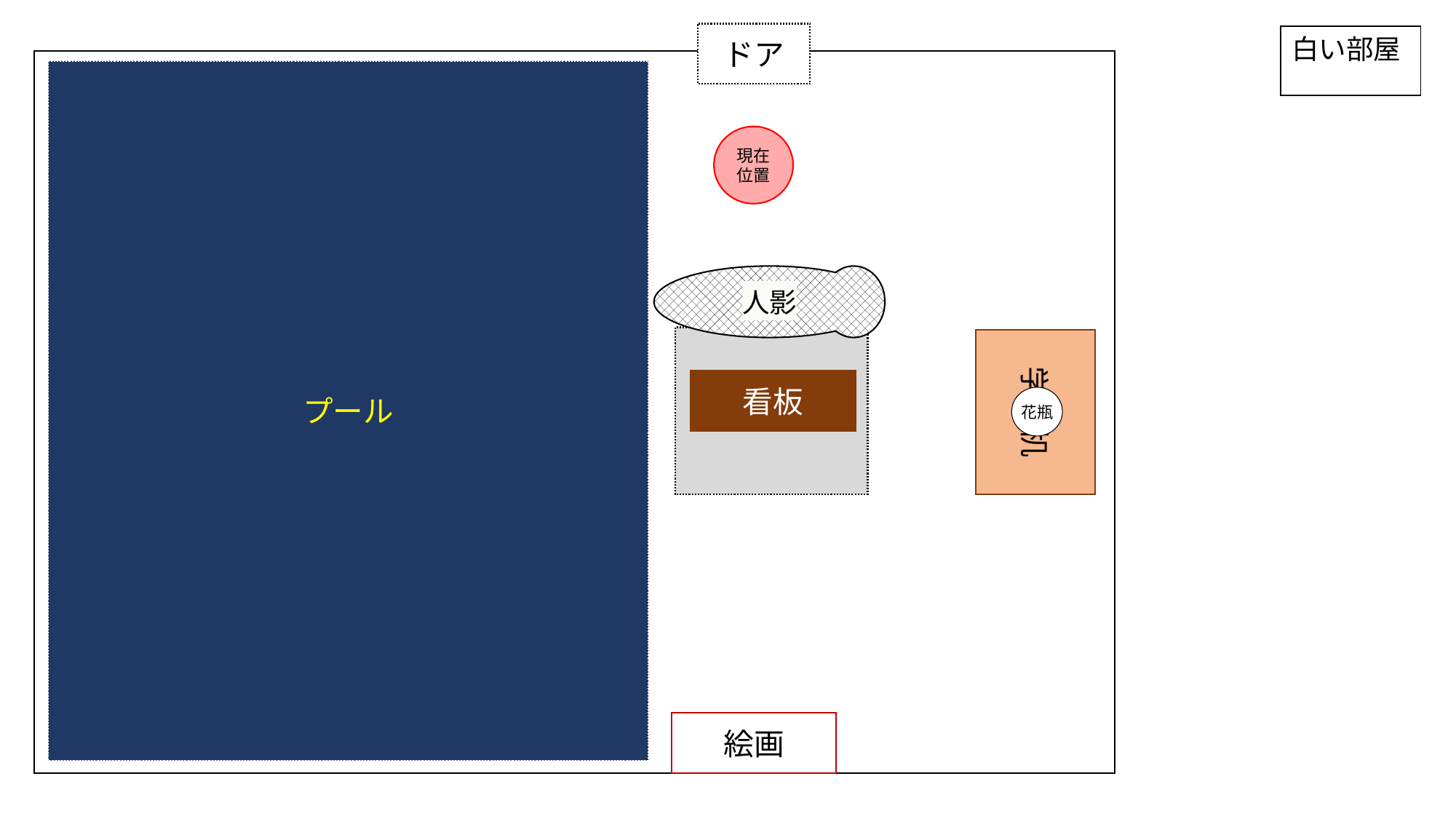

ドア
白い部屋

プール
穴
学習机
看板
花瓶
絵画

現在位置
人影